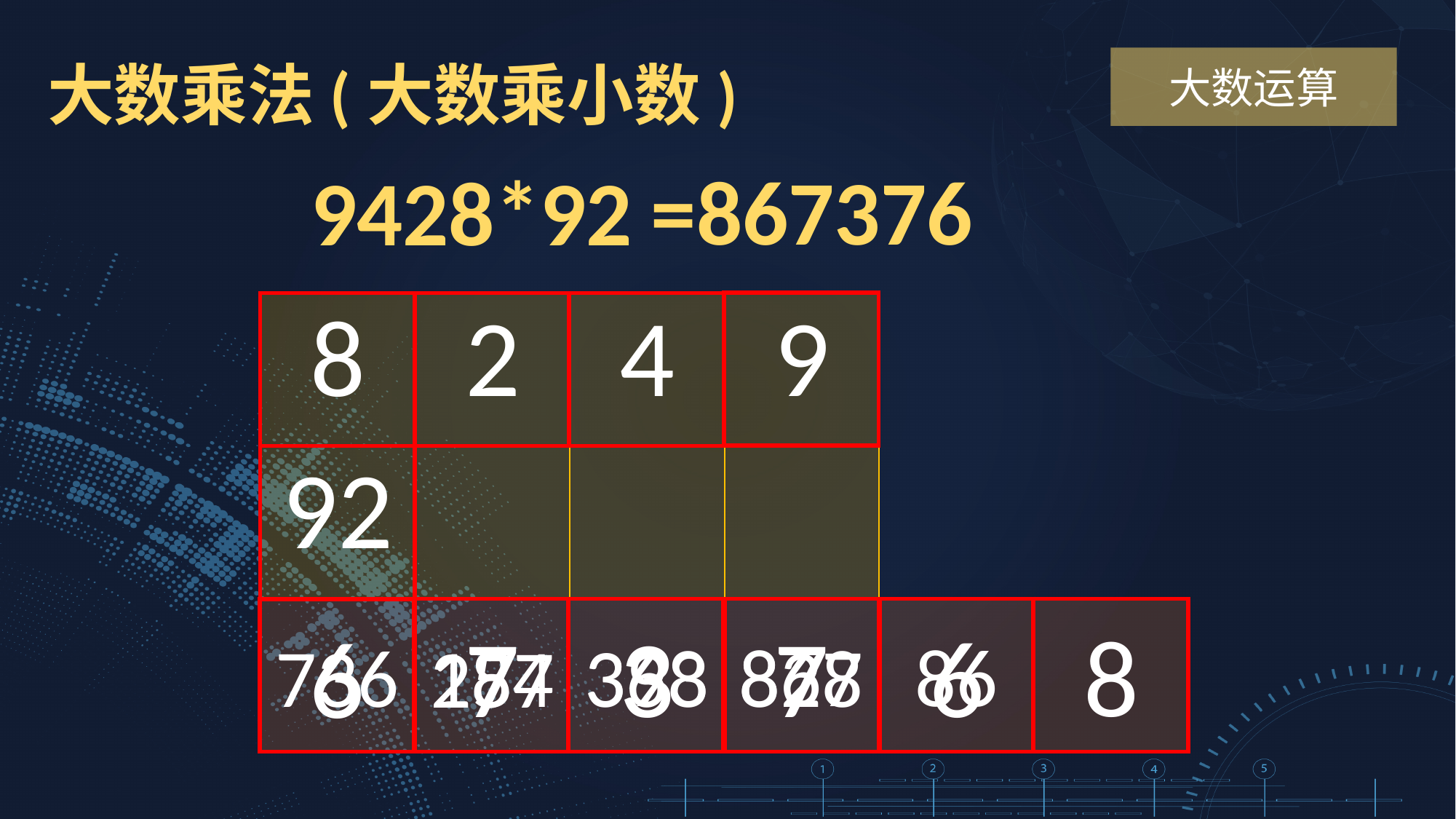

大数乘法(大数乘小数)
大数运算
=867376
9428*92
| 8 | 2 | 4 | 9 |
| --- | --- | --- | --- |
|  |
| --- |
|  |
| --- |
|  |
| --- |
|  |
| --- |
| 92 |  |  |  |
| --- | --- | --- | --- |
|  |
| --- |
|  |
| --- |
|  |
| --- |
|  |  |  |  |
| --- | --- | --- | --- |
|  |
| --- |
|  |
| --- |
|  |
| --- |
|  |
| --- |
|  |
| --- |
|  |
| --- |
8
7
3
7
6
6
393
86
867
184
368
828
736
257